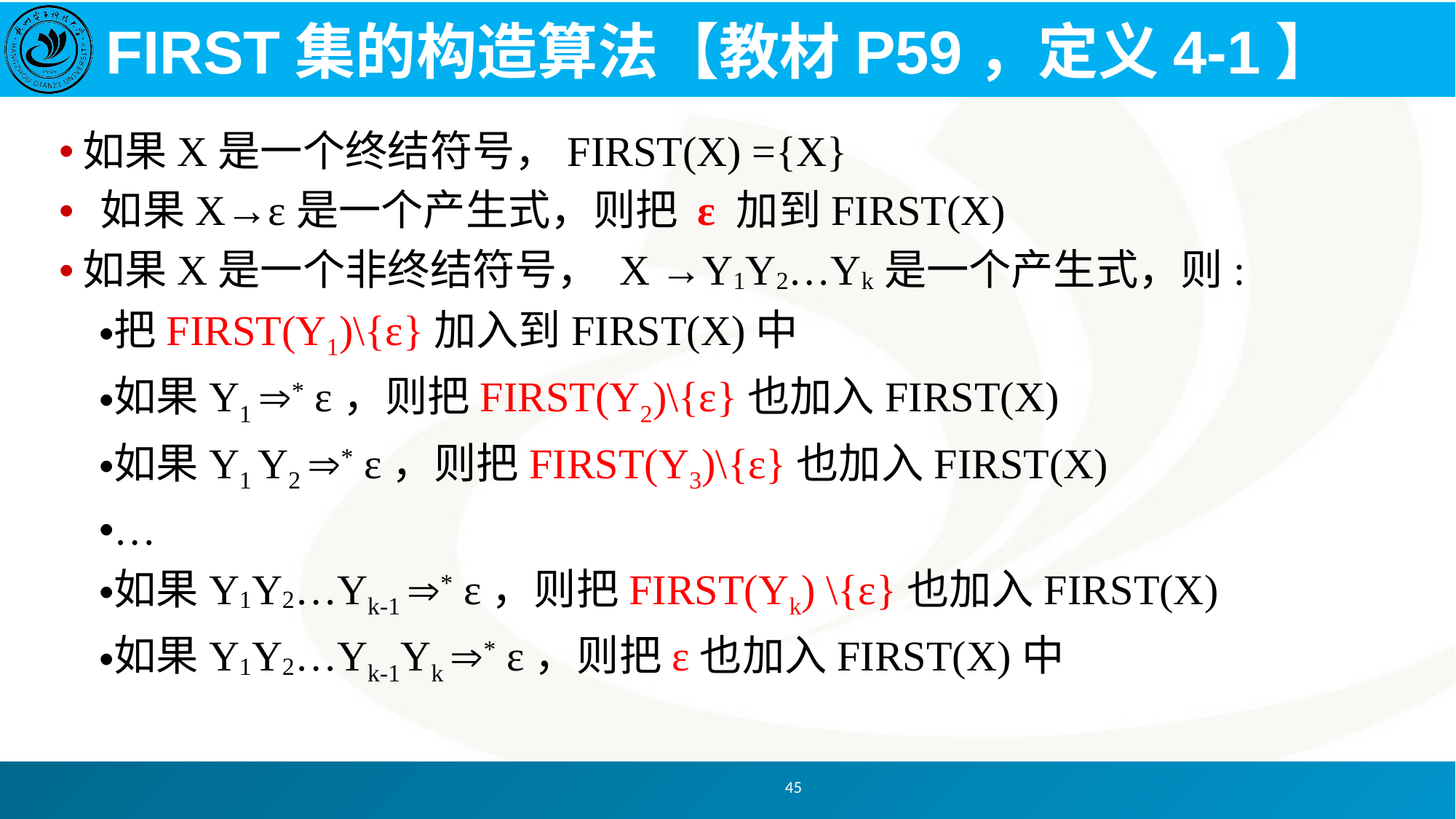

# FIRST集的构造算法【教材P59，定义4-1】
如果X是一个终结符号，FIRST(X) ={X}
如果X→ε是一个产生式，则把 ε 加到FIRST(X)
如果X是一个非终结符号， X →Y1Y2…Yk是一个产生式，则:
把FIRST(Y1)\{ε}加入到FIRST(X)中
如果Y1 ⇒* ε，则把FIRST(Y2)\{ε}也加入FIRST(X)
如果Y1 Y2 ⇒* ε，则把FIRST(Y3)\{ε}也加入FIRST(X)
…
如果Y1Y2…Yk-1 ⇒* ε，则把FIRST(Yk) \{ε}也加入FIRST(X)
如果Y1Y2…Yk-1Yk ⇒* ε，则把ε也加入FIRST(X)中

45